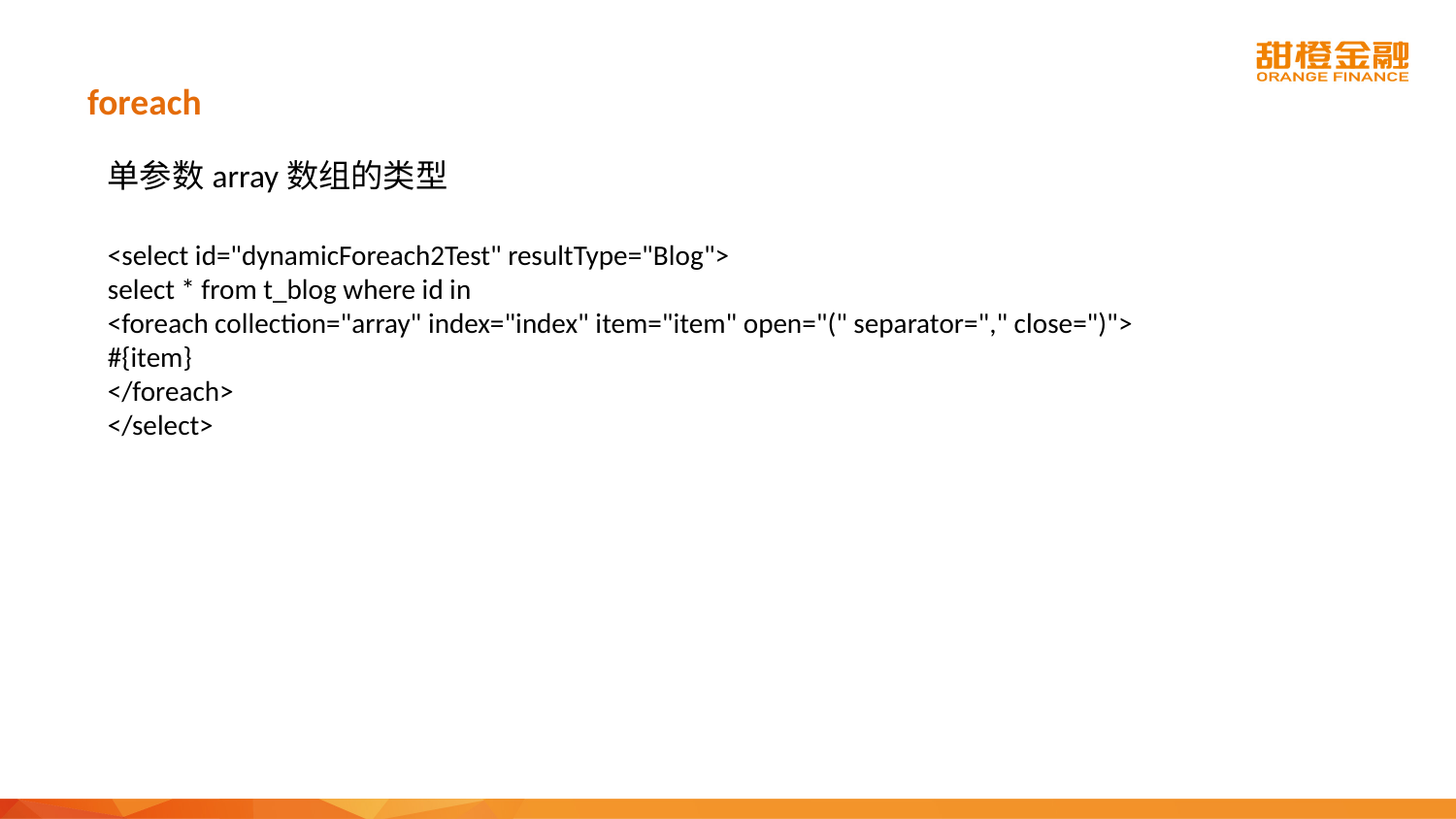

# foreach
单参数array数组的类型

<select id="dynamicForeach2Test" resultType="Blog">
select * from t_blog where id in
<foreach collection="array" index="index" item="item" open="(" separator="," close=")">
#{item}
</foreach>
</select>